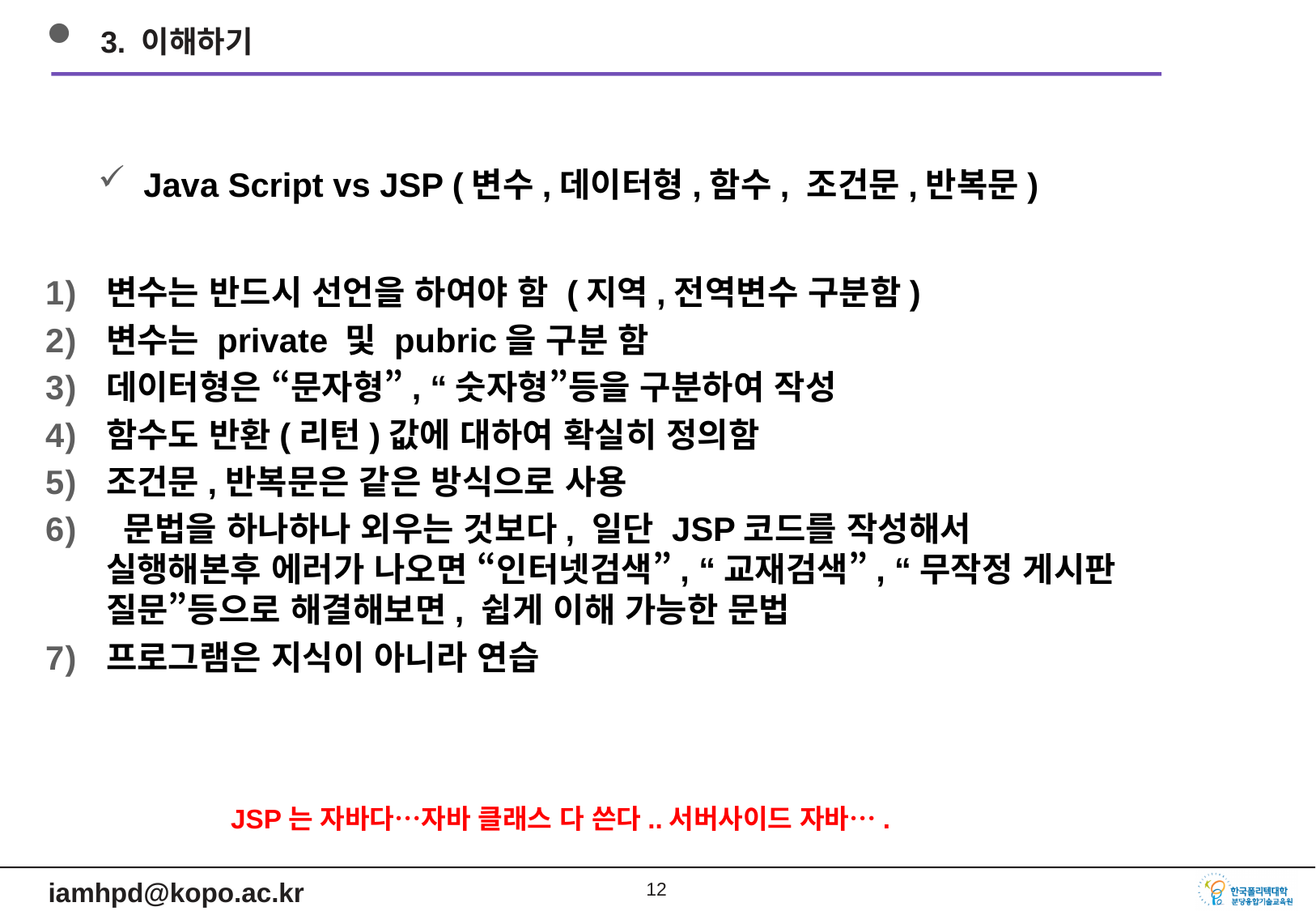

3. 이해하기
Java Script vs JSP (변수,데이터형,함수, 조건문,반복문)
변수는 반드시 선언을 하여야 함 (지역,전역변수 구분함)
변수는 private 및 pubric을 구분 함
데이터형은 “문자형”, “숫자형”등을 구분하여 작성
함수도 반환(리턴)값에 대하여 확실히 정의함
조건문,반복문은 같은 방식으로 사용
 문법을 하나하나 외우는 것보다, 일단 JSP코드를 작성해서 실행해본후 에러가 나오면 “인터넷검색”, “교재검색”, “무작정 게시판 질문”등으로 해결해보면, 쉽게 이해 가능한 문법
프로그램은 지식이 아니라 연습
JSP는 자바다…자바 클래스 다 쓴다..서버사이드 자바….
12